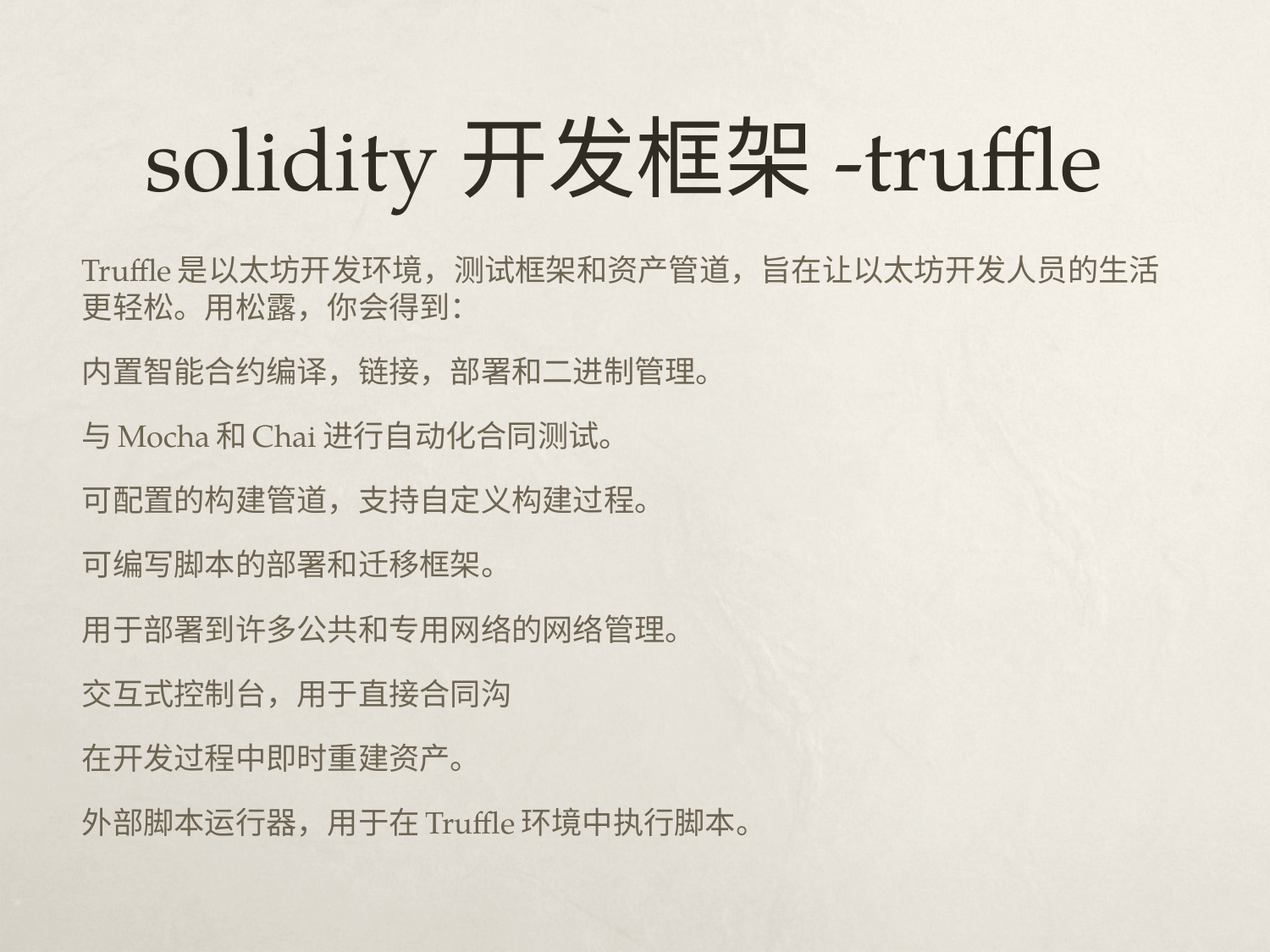

# solidity开发框架-truffle
Truffle是以太坊开发环境，测试框架和资产管道，旨在让以太坊开发人员的生活更轻松。用松露，你会得到：
内置智能合约编译，链接，部署和二进制管理。
与Mocha和Chai进行自动化合同测试。
可配置的构建管道，支持自定义构建过程。
可编写脚本的部署和迁移框架。
用于部署到许多公共和专用网络的网络管理。
交互式控制台，用于直接合同沟
在开发过程中即时重建资产。
外部脚本运行器，用于在Truffle环境中执行脚本。